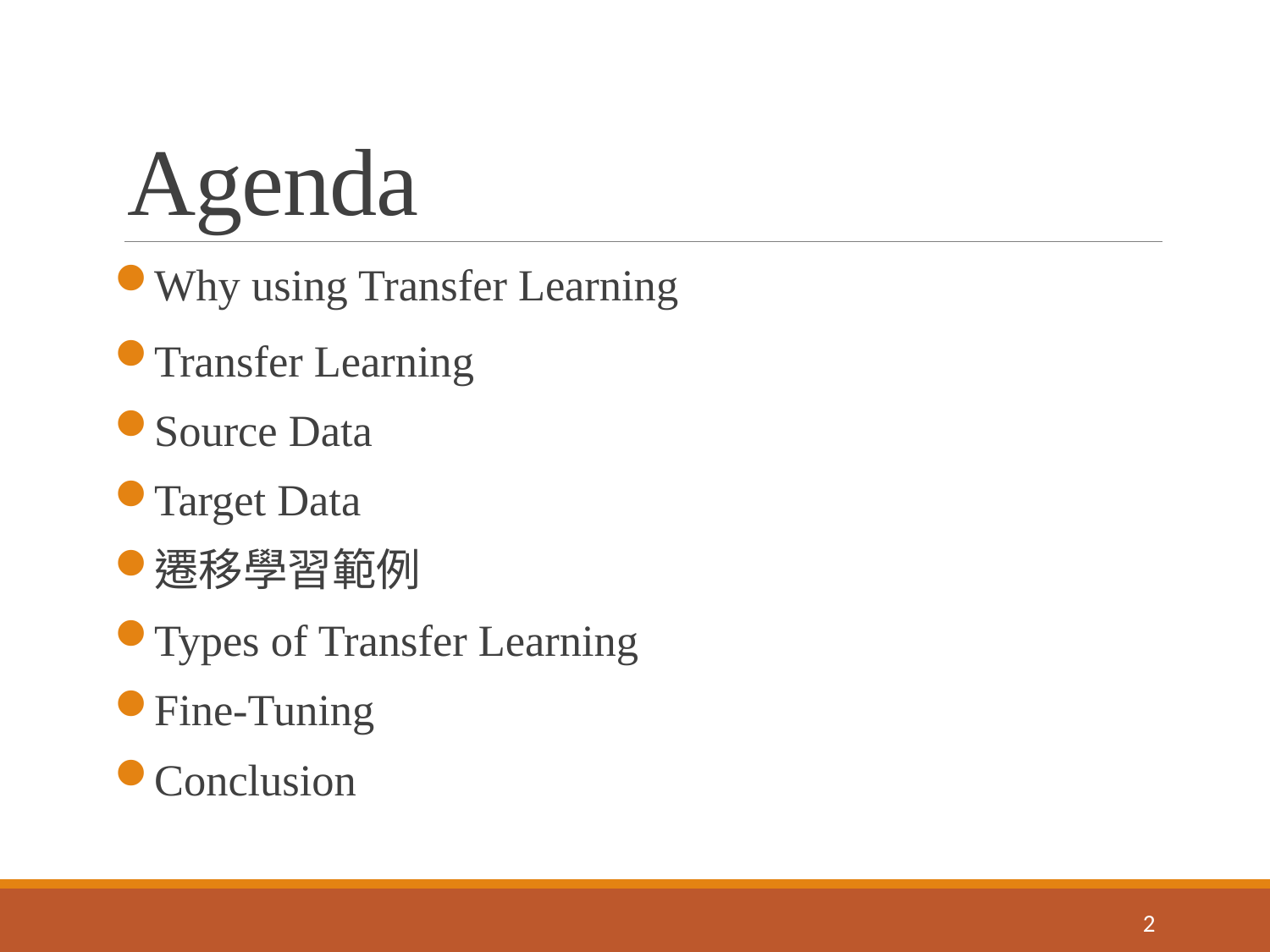

# Agenda
Why using Transfer Learning
Transfer Learning
Source Data
Target Data
遷移學習範例
Types of Transfer Learning
Fine-Tuning
Conclusion

2